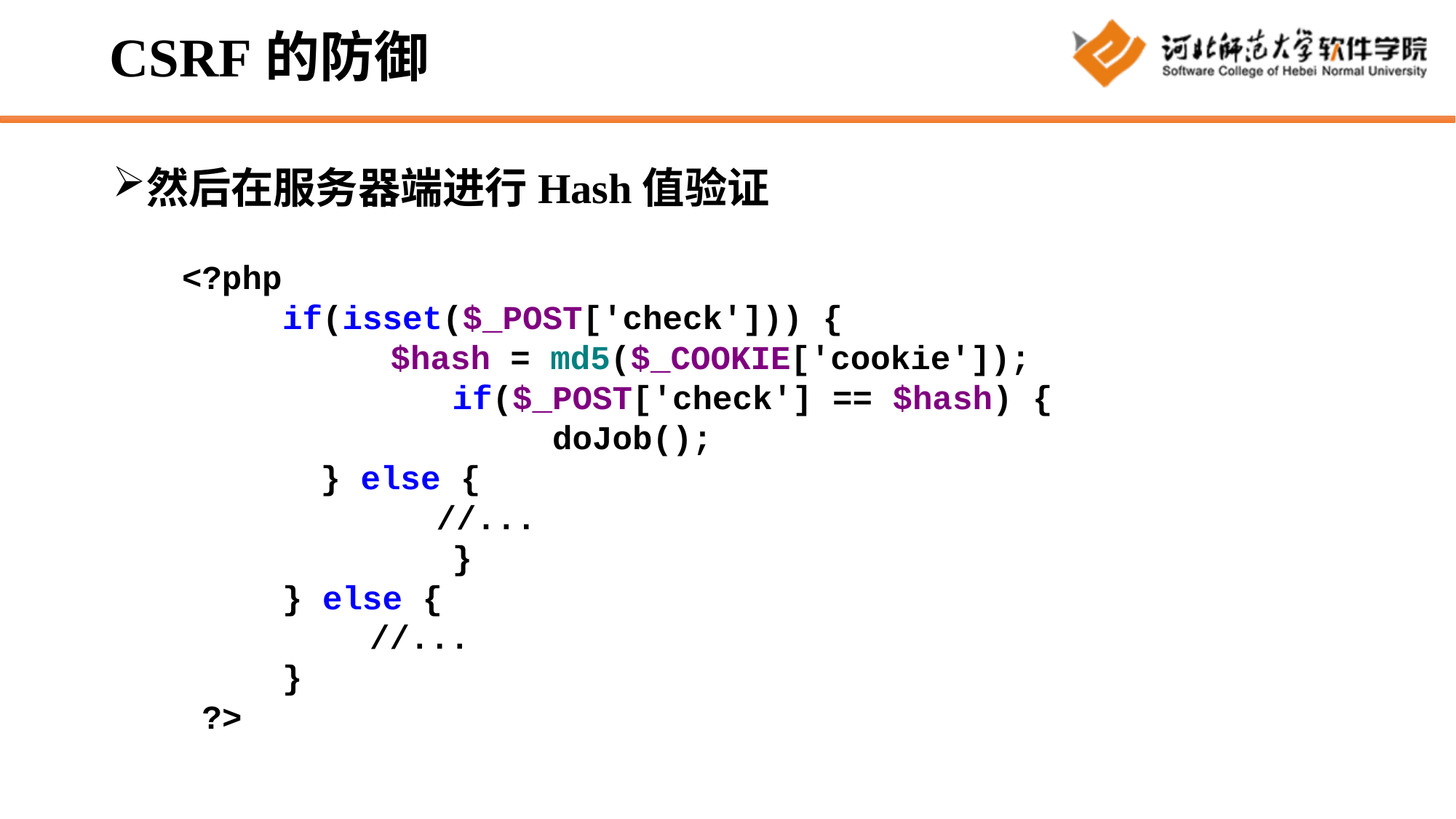

# CSRF的防御
然后在服务器端进行Hash值验证
 <?php
　　      if(isset($_POST['check'])) {
     　　      $hash = md5($_COOKIE['cookie']);
          　　 if($_POST['check'] == $hash) {
               　　 doJob();
　　           } else {
　　　　　　　　//...
          　　 }
　　      } else {
　　　　　　//...
　　      }
  ?>